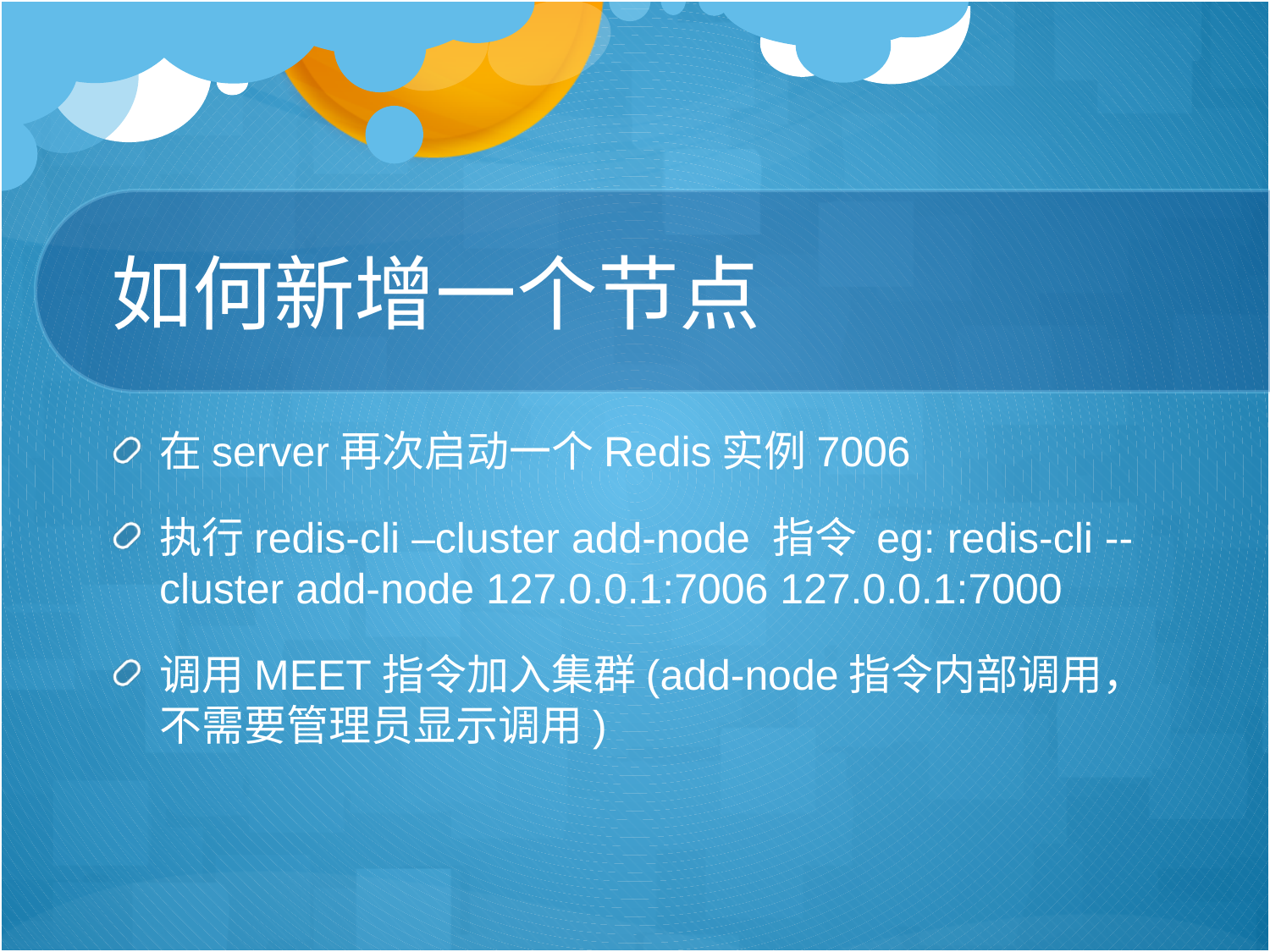

# 如何新增一个节点
在server再次启动一个Redis实例7006
执行redis-cli –cluster add-node 指令 eg: redis-cli --cluster add-node 127.0.0.1:7006 127.0.0.1:7000
调用MEET指令加入集群(add-node指令内部调用，不需要管理员显示调用)